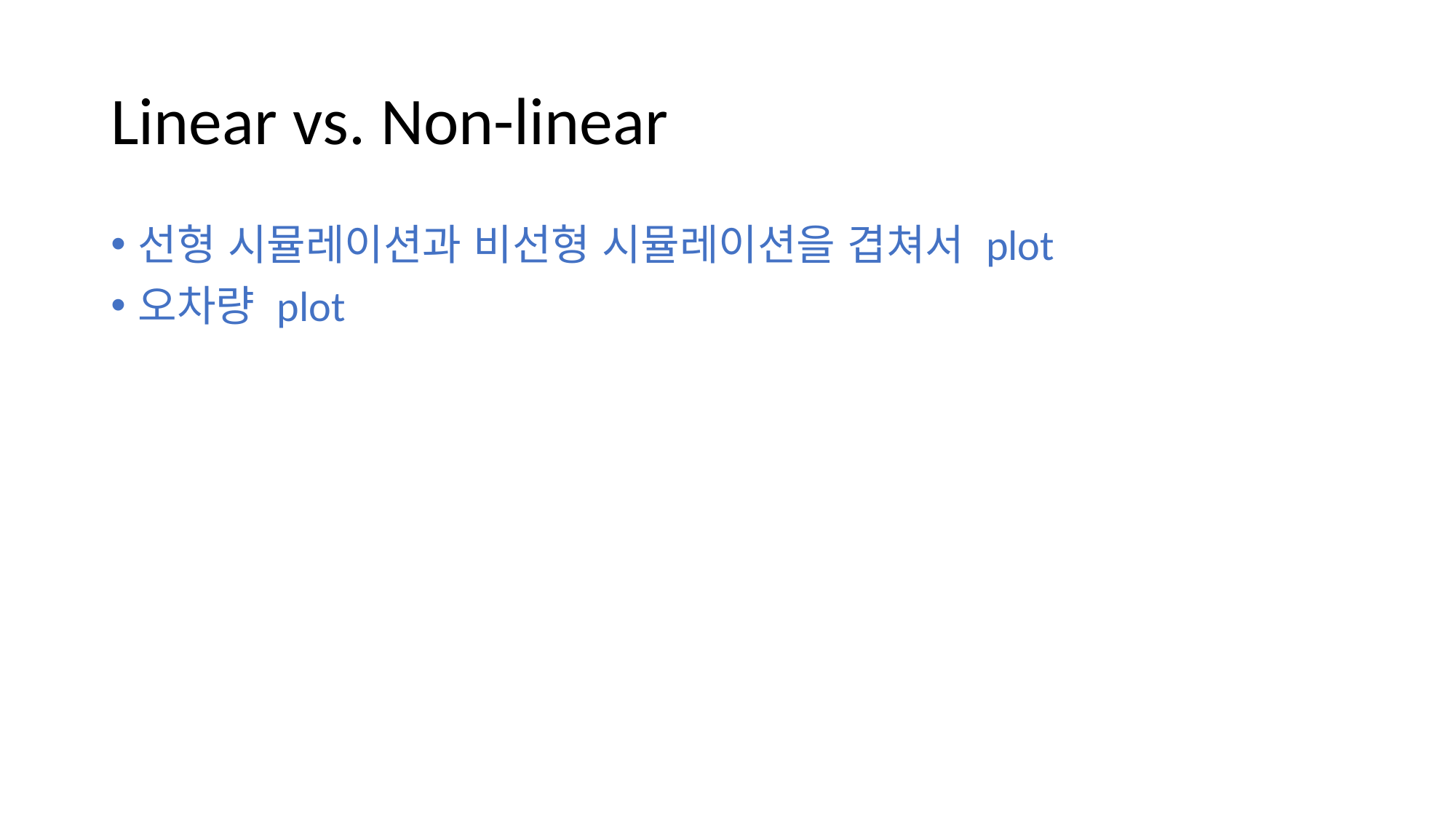

# Linear vs. Non-linear
선형 시뮬레이션과 비선형 시뮬레이션을 겹쳐서 plot
오차량 plot